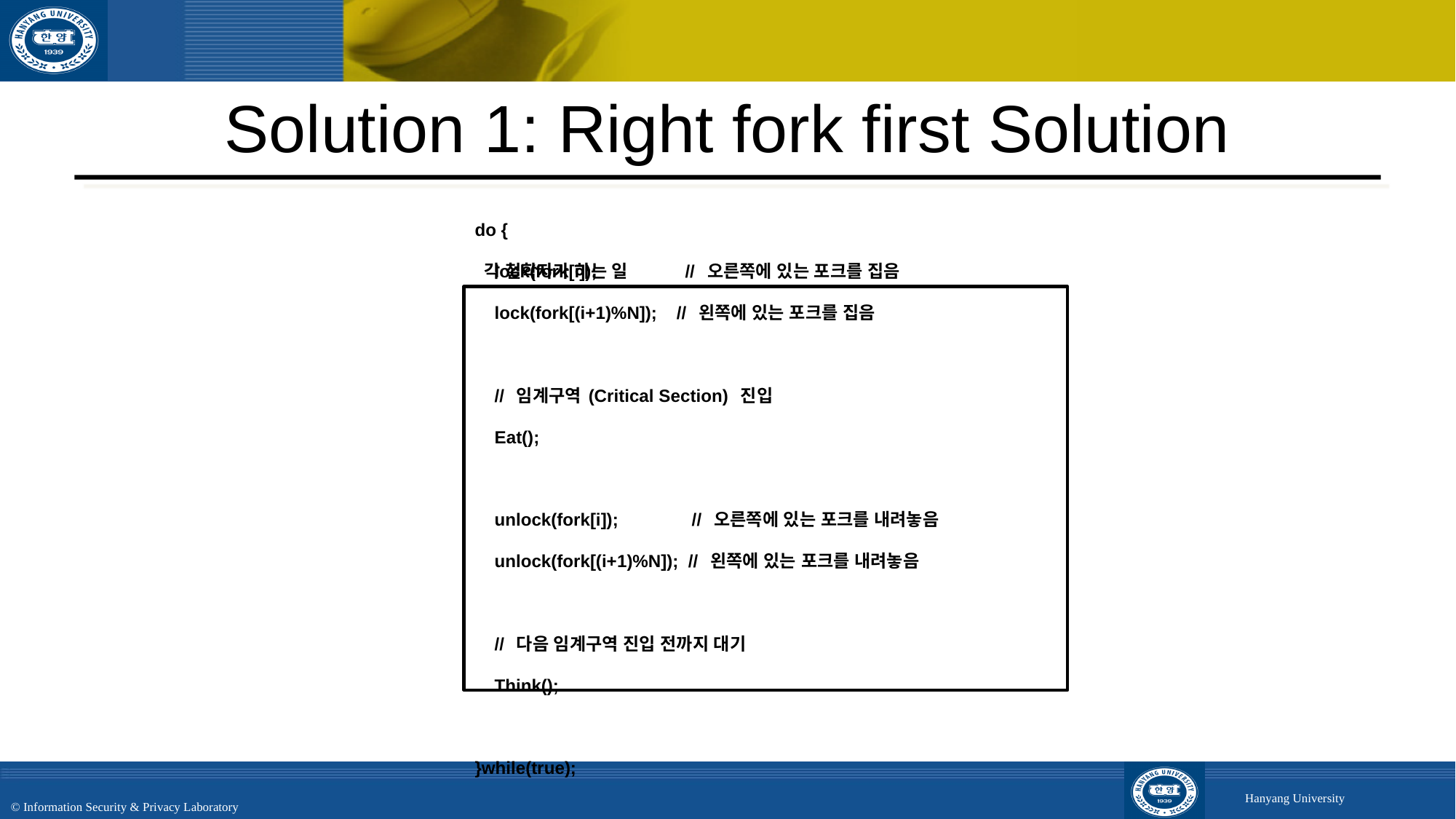

# Solution 1: Right fork first Solution

각 철학자가 하는 일
do {
    lock(fork[i]);                  // 오른쪽에 있는 포크를 집음
    lock(fork[(i+1)%N]);    // 왼쪽에 있는 포크를 집음

    // 임계구역(Critical Section) 진입
    Eat();

    unlock(fork[i]);               // 오른쪽에 있는 포크를 내려놓음
    unlock(fork[(i+1)%N]);  // 왼쪽에 있는 포크를 내려놓음

    // 다음 임계구역 진입 전까지 대기
    Think();

}while(true);